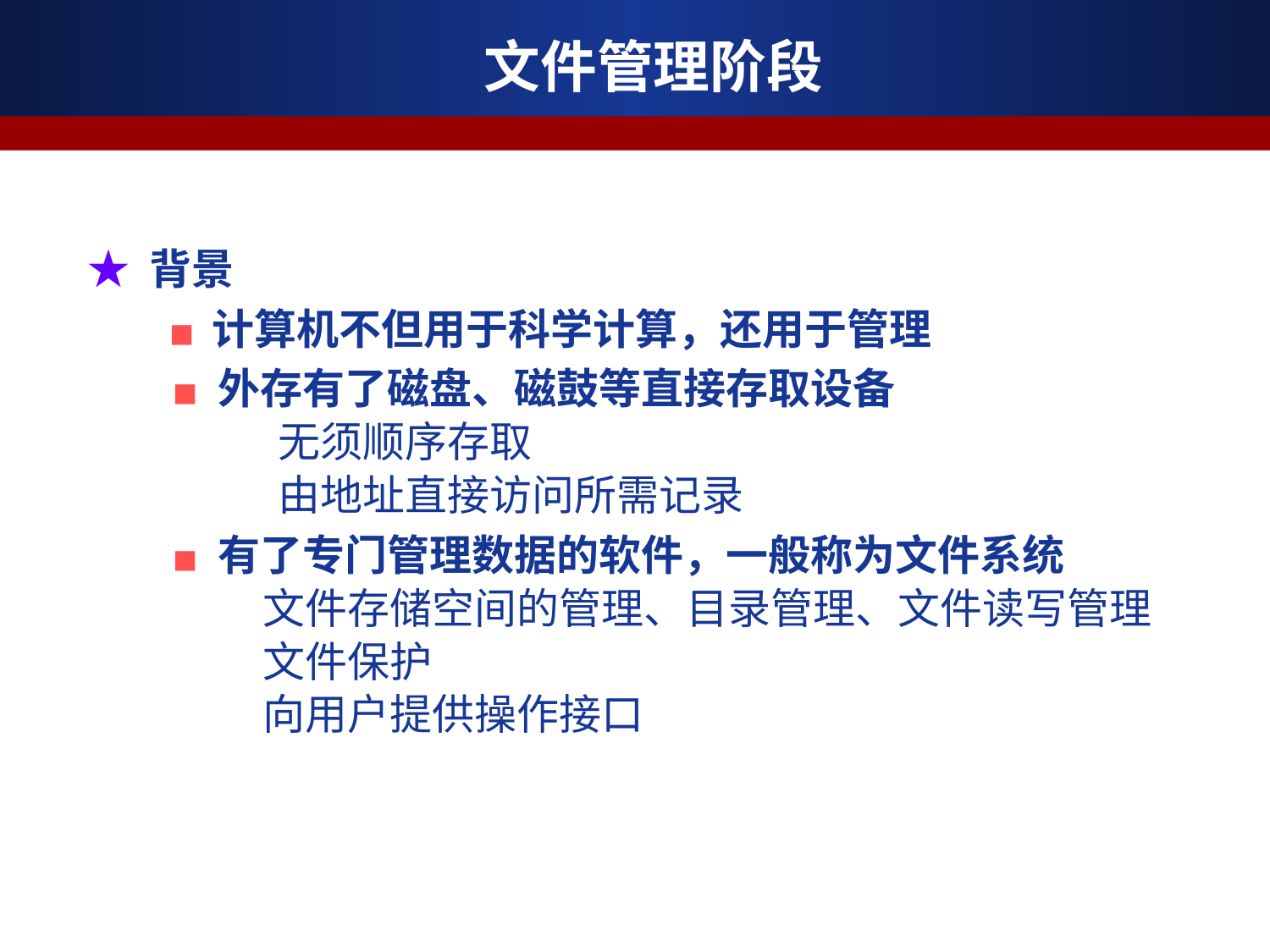

文件管理阶段
★ 背景
  ■  计算机不但用于科学计算，还用于管理
    ■ 外存有了磁盘、磁鼓等直接存取设备
无须顺序存取
由地址直接访问所需记录
    ■ 有了专门管理数据的软件，一般称为文件系统
    文件存储空间的管理、目录管理、文件读写管理
    文件保护
    向用户提供操作接口